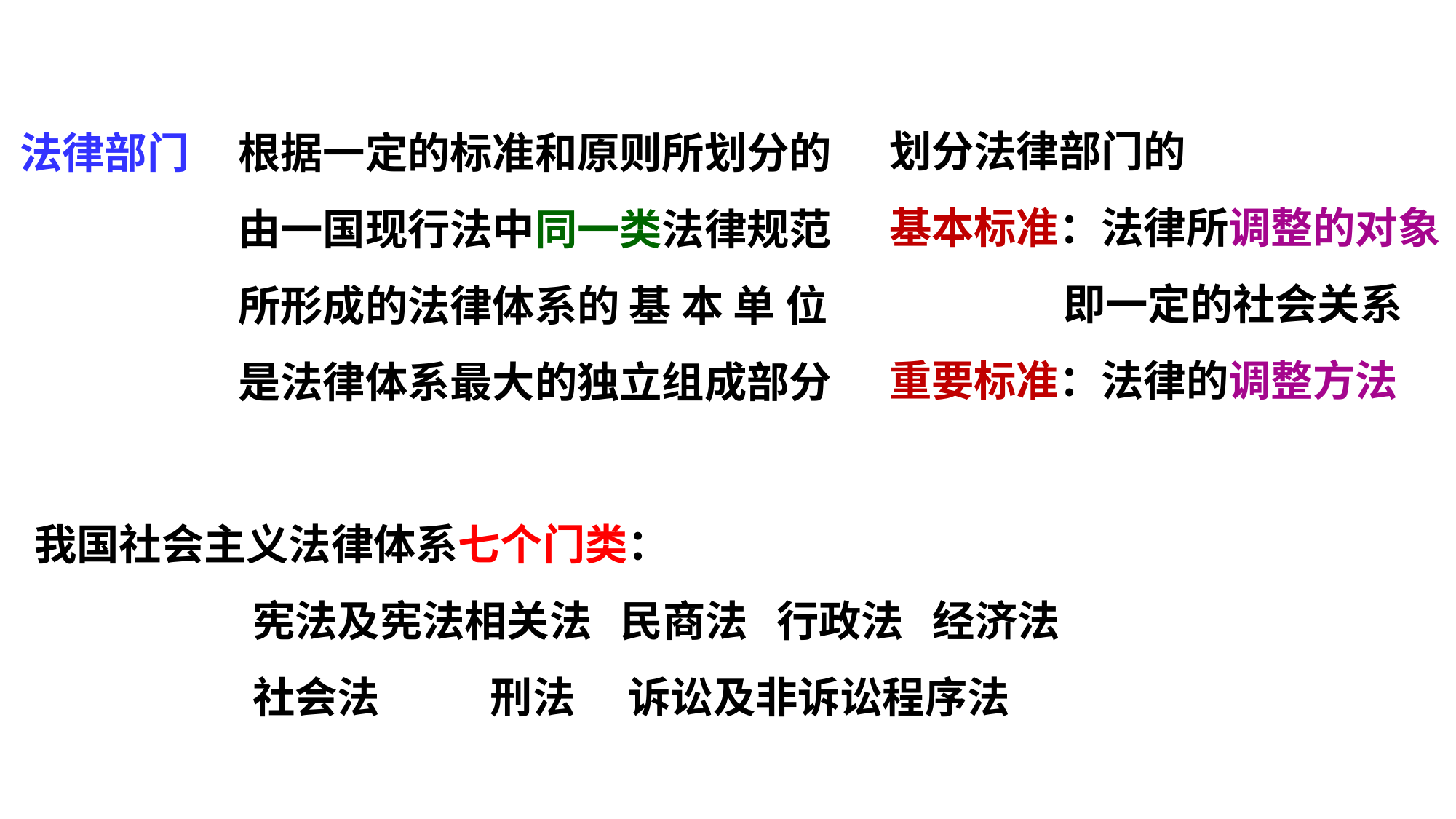

划分法律部门的
基本标准：法律所调整的对象
                 即一定的社会关系
重要标准：法律的调整方法
法律部门	根据一定的标准和原则所划分的
		由一国现行法中同一类法律规范
		所形成的法律体系的 基 本 单 位
		是法律体系最大的独立组成部分

我国社会主义法律体系七个门类：
		宪法及宪法相关法   民商法   行政法   经济法
		社会法	  刑法	     诉讼及非诉讼程序法